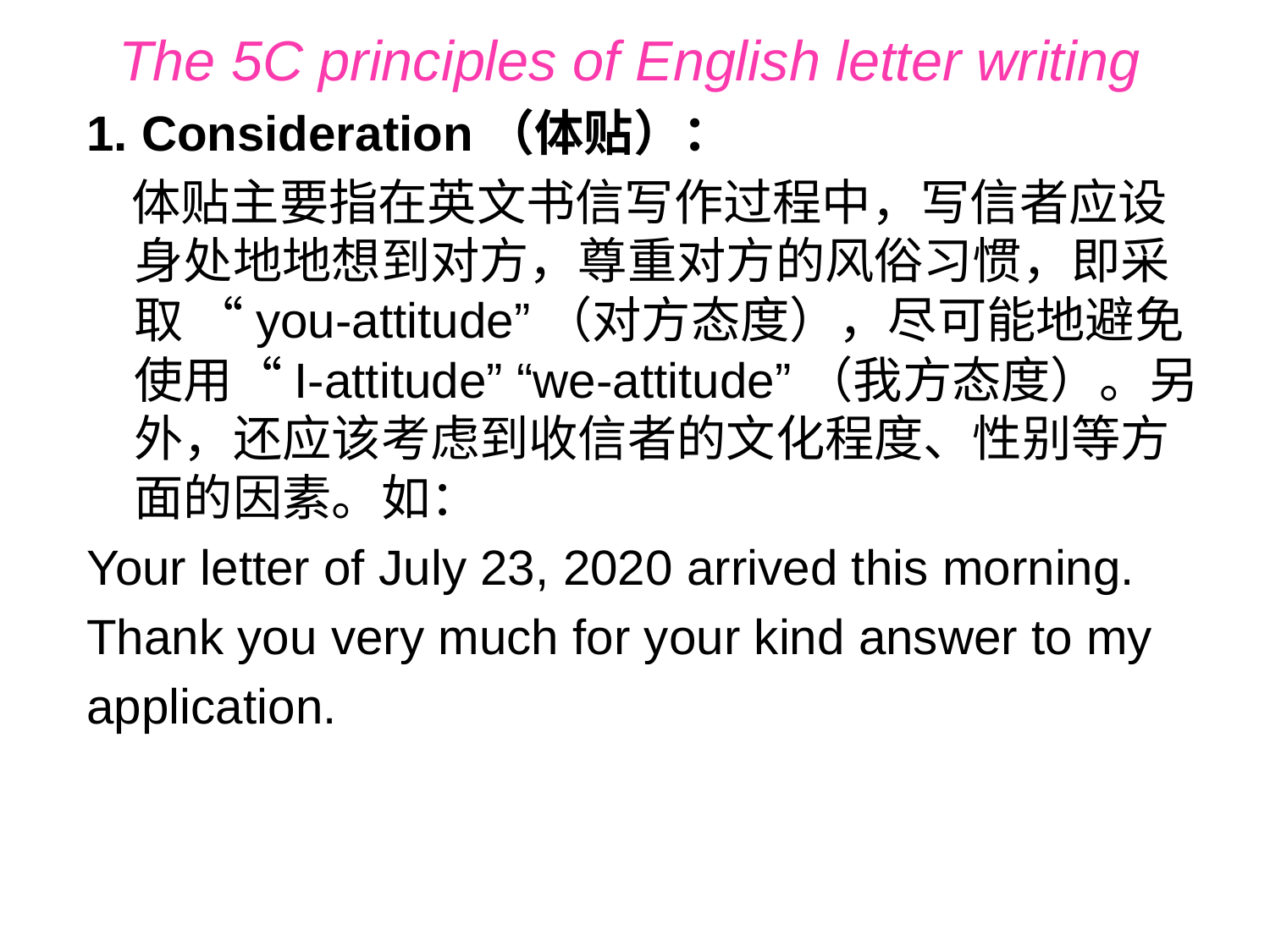

# The 5C principles of English letter writing
1. Consideration（体贴）：
   体贴主要指在英文书信写作过程中，写信者应设身处地地想到对方，尊重对方的风俗习惯，即采取 “you-attitude”（对方态度），尽可能地避免使用“I-attitude” “we-attitude”（我方态度）。另外，还应该考虑到收信者的文化程度、性别等方面的因素。如：
Your letter of July 23, 2020 arrived this morning.
Thank you very much for your kind answer to my
application.